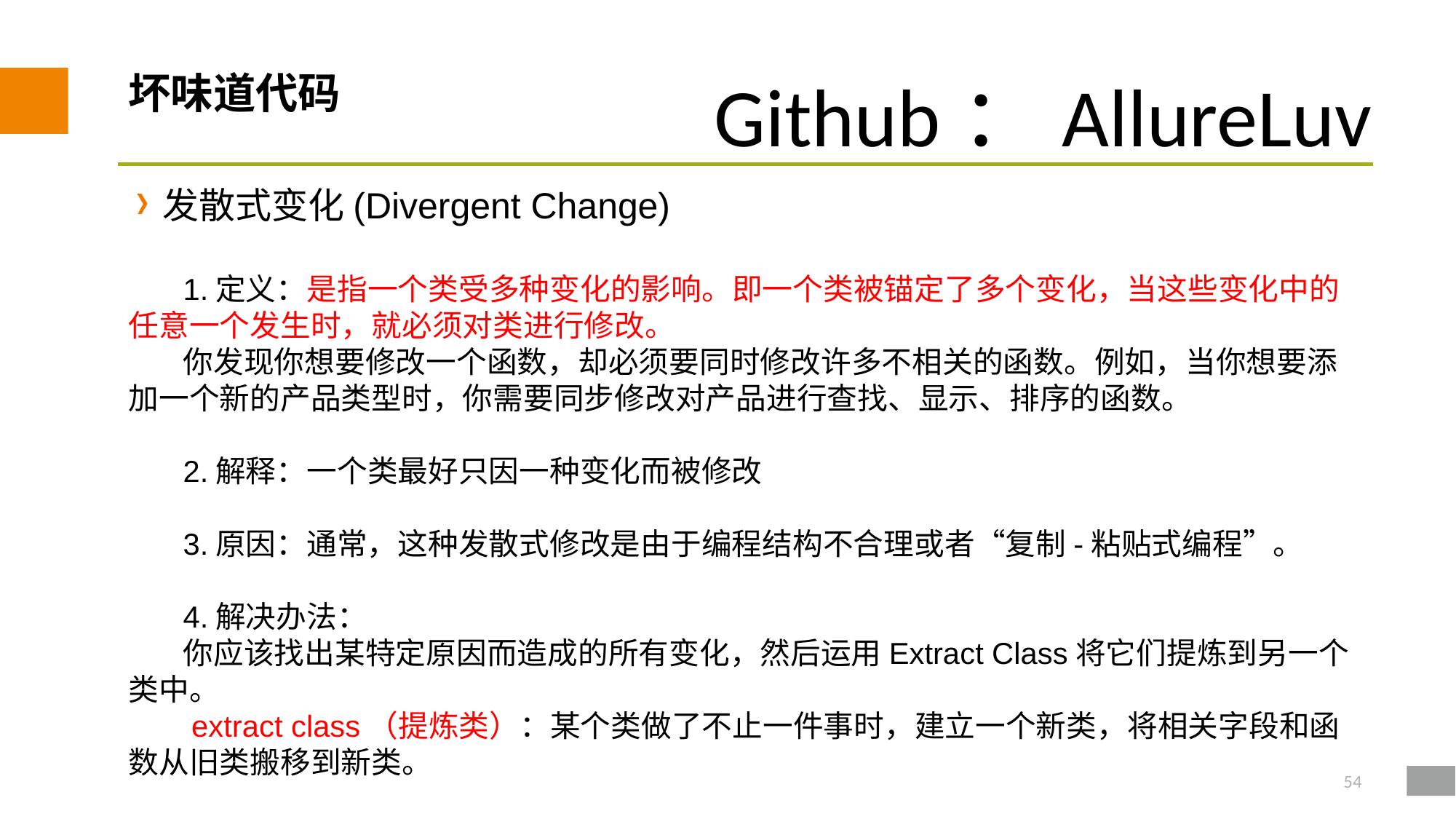

# 坏味道代码
发散式变化(Divergent Change)

1.定义：是指一个类受多种变化的影响。即一个类被锚定了多个变化，当这些变化中的任意一个发生时，就必须对类进行修改。
你发现你想要修改一个函数，却必须要同时修改许多不相关的函数。例如，当你想要添加一个新的产品类型时，你需要同步修改对产品进行查找、显示、排序的函数。

2.解释：一个类最好只因一种变化而被修改

3.原因：通常，这种发散式修改是由于编程结构不合理或者“复制-粘贴式编程”。

4.解决办法：
你应该找出某特定原因而造成的所有变化，然后运用Extract Class将它们提炼到另一个类中。
 extract class（提炼类）：某个类做了不止一件事时，建立一个新类，将相关字段和函数从旧类搬移到新类。

54